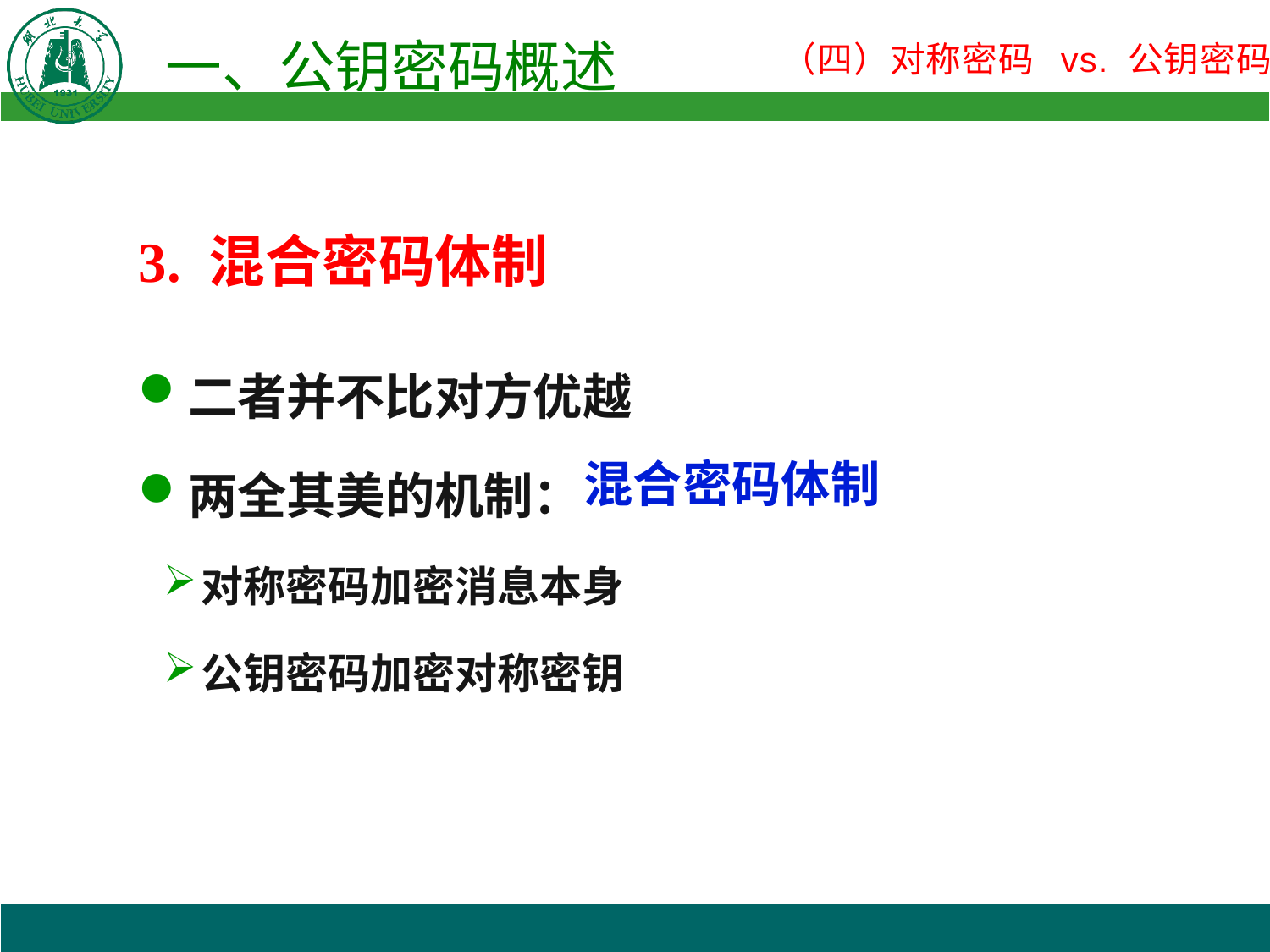

3. 混合密码体制
二者并不比对方优越
两全其美的机制：
对称密码加密消息本身
公钥密码加密对称密钥
混合密码体制